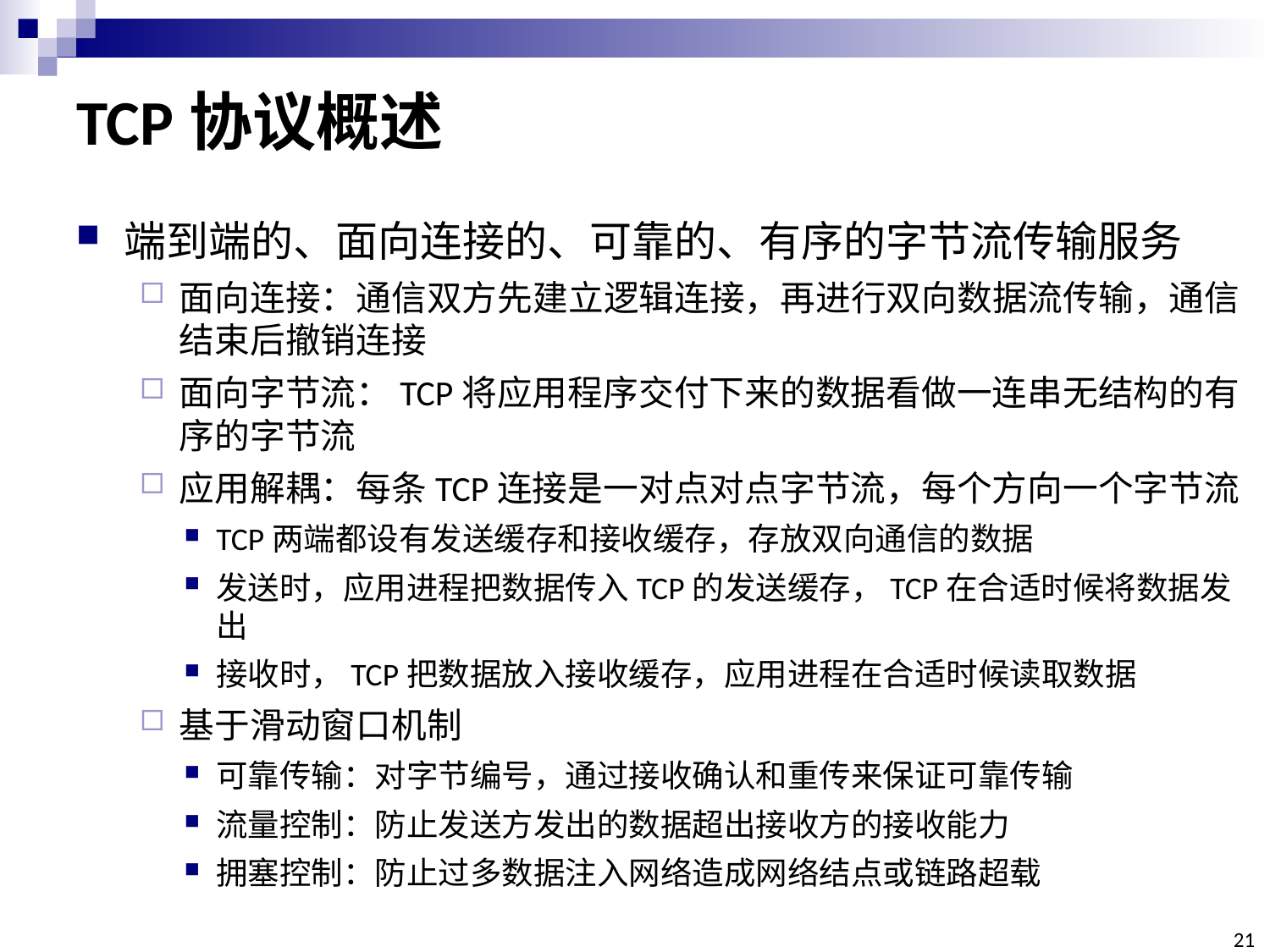

# TCP协议概述
端到端的、面向连接的、可靠的、有序的字节流传输服务
面向连接：通信双方先建立逻辑连接，再进行双向数据流传输，通信结束后撤销连接
面向字节流：TCP将应用程序交付下来的数据看做一连串无结构的有序的字节流
应用解耦：每条TCP连接是一对点对点字节流，每个方向一个字节流
TCP两端都设有发送缓存和接收缓存，存放双向通信的数据
发送时，应用进程把数据传入TCP的发送缓存，TCP在合适时候将数据发出
接收时，TCP把数据放入接收缓存，应用进程在合适时候读取数据
基于滑动窗口机制
可靠传输：对字节编号，通过接收确认和重传来保证可靠传输
流量控制：防止发送方发出的数据超出接收方的接收能力
拥塞控制：防止过多数据注入网络造成网络结点或链路超载
21